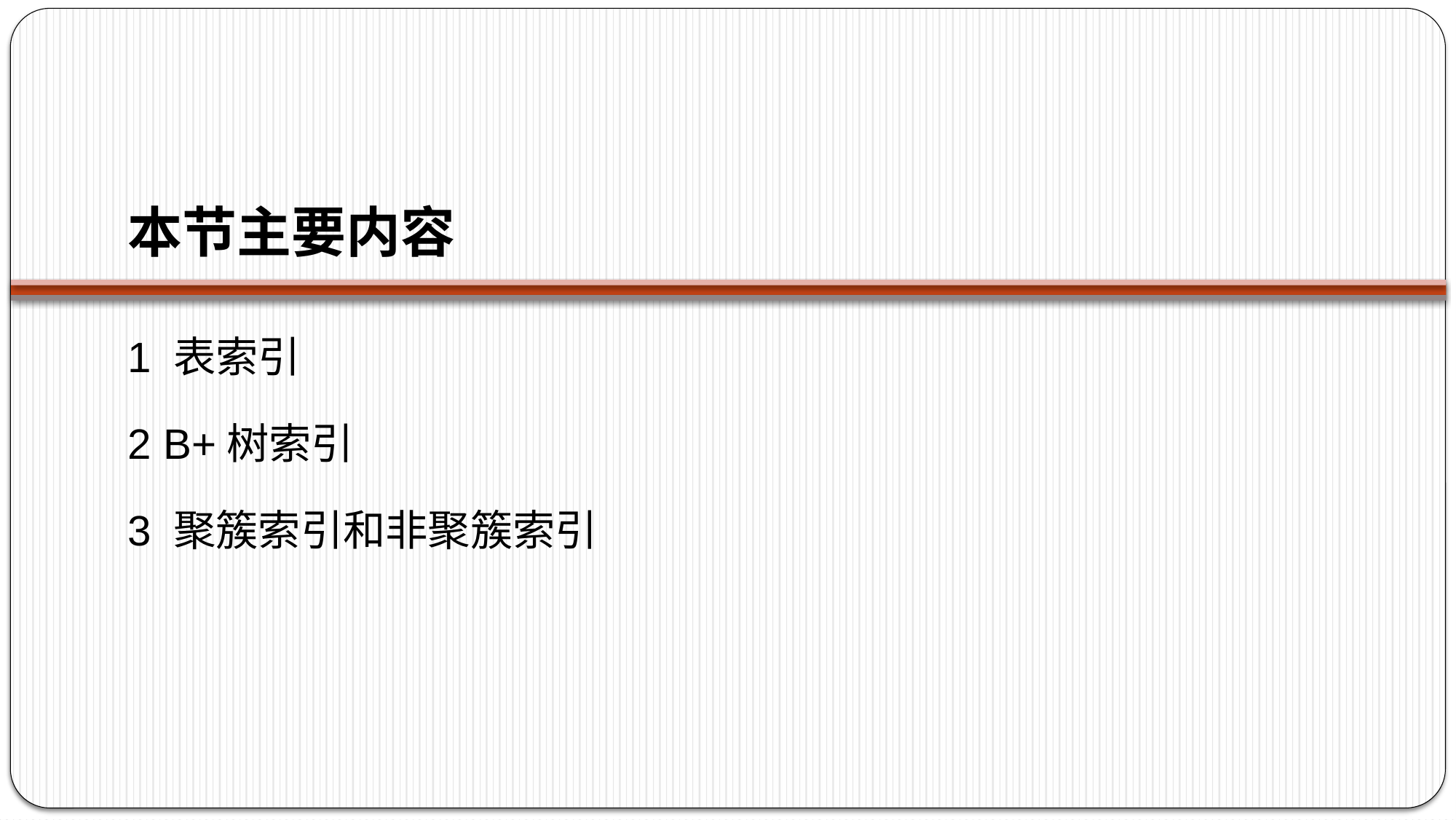

# 本节主要内容
1 表索引
2 B+树索引
3 聚簇索引和非聚簇索引